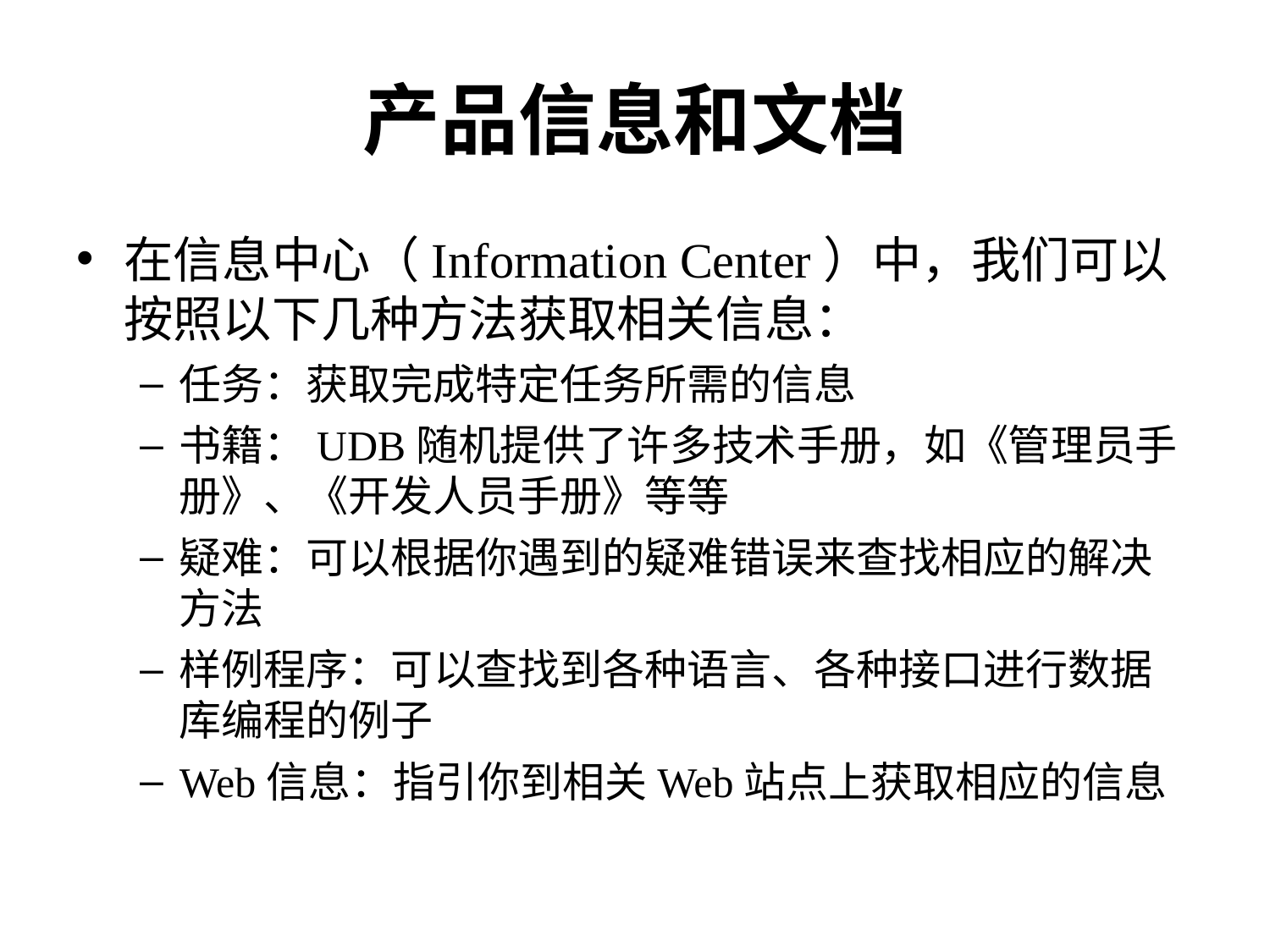

# 产品信息和文档
在信息中心（Information Center）中，我们可以按照以下几种方法获取相关信息：
任务：获取完成特定任务所需的信息
书籍：UDB随机提供了许多技术手册，如《管理员手册》、《开发人员手册》等等
疑难：可以根据你遇到的疑难错误来查找相应的解决方法
样例程序：可以查找到各种语言、各种接口进行数据库编程的例子
Web信息：指引你到相关Web站点上获取相应的信息